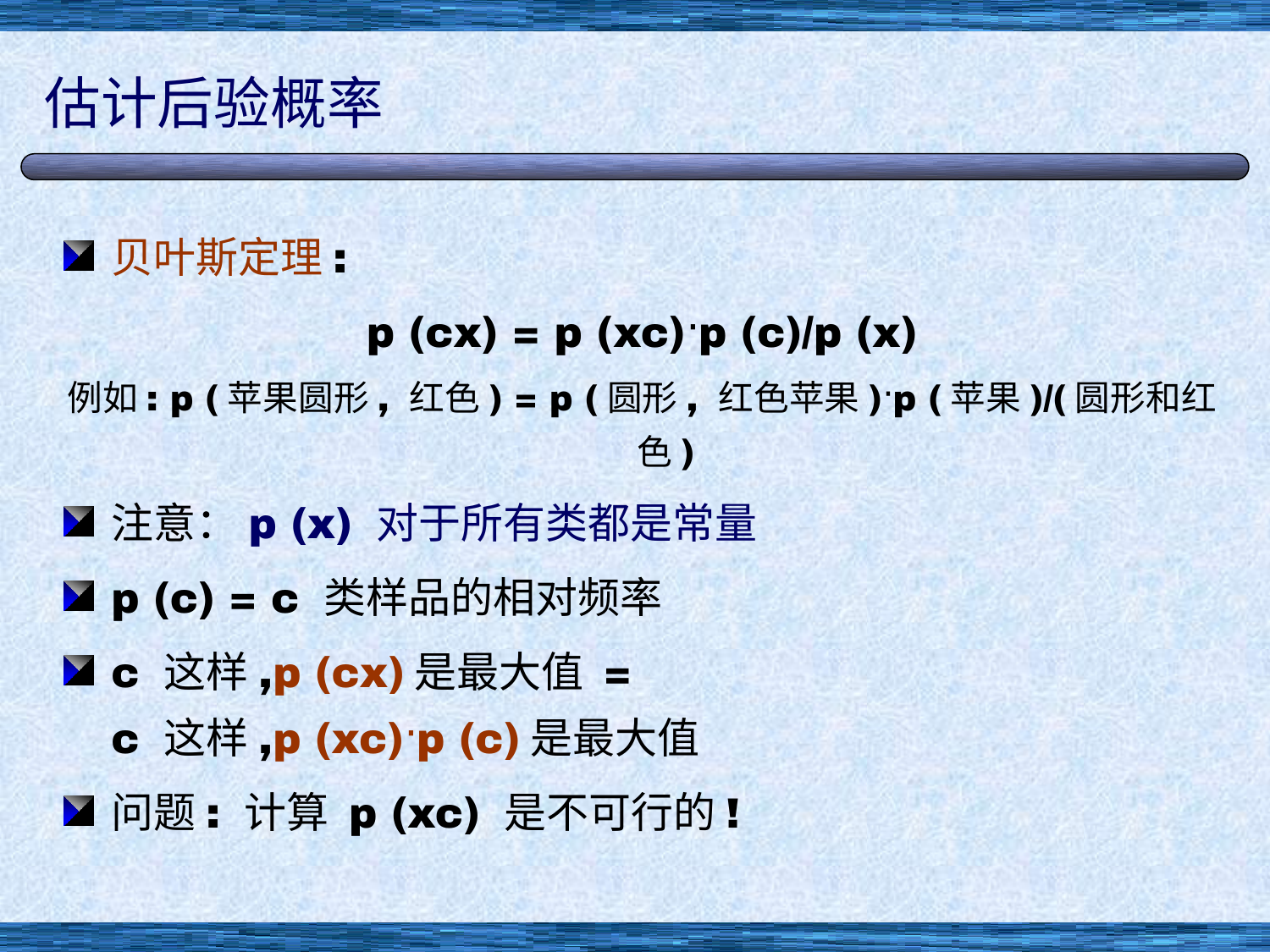

# 估计后验概率
贝叶斯定理:
p (cx) = p (xc)·p (c)/p (x)
例如: p (苹果圆形, 红色) = p (圆形, 红色苹果)·p (苹果)/(圆形和红色)
注意：p (x) 对于所有类都是常量
p (c) = c 类样品的相对频率
c 这样,p (cx)是最大值 =
c 这样,p (xc)·p (c)是最大值
问题: 计算 p (xc) 是不可行的!